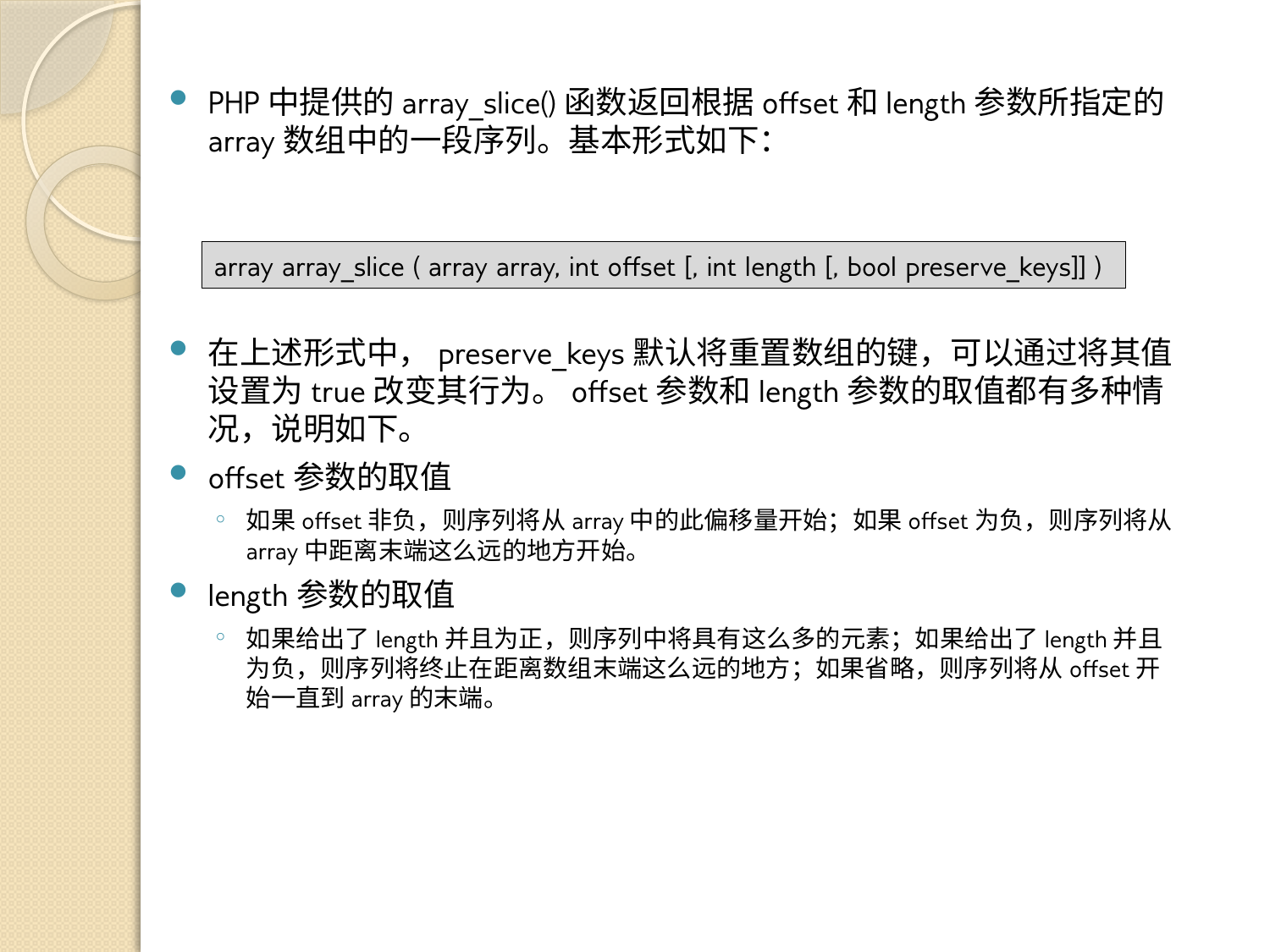

PHP中提供的array_slice()函数返回根据offset和length参数所指定的array数组中的一段序列。基本形式如下：
array array_slice ( array array, int offset [, int length [, bool preserve_keys]] )
在上述形式中，preserve_keys默认将重置数组的键，可以通过将其值设置为true改变其行为。offset参数和length参数的取值都有多种情况，说明如下。
offset参数的取值
如果offset非负，则序列将从array中的此偏移量开始；如果offset为负，则序列将从array中距离末端这么远的地方开始。
length参数的取值
如果给出了length并且为正，则序列中将具有这么多的元素；如果给出了length并且为负，则序列将终止在距离数组末端这么远的地方；如果省略，则序列将从offset开始一直到array的末端。